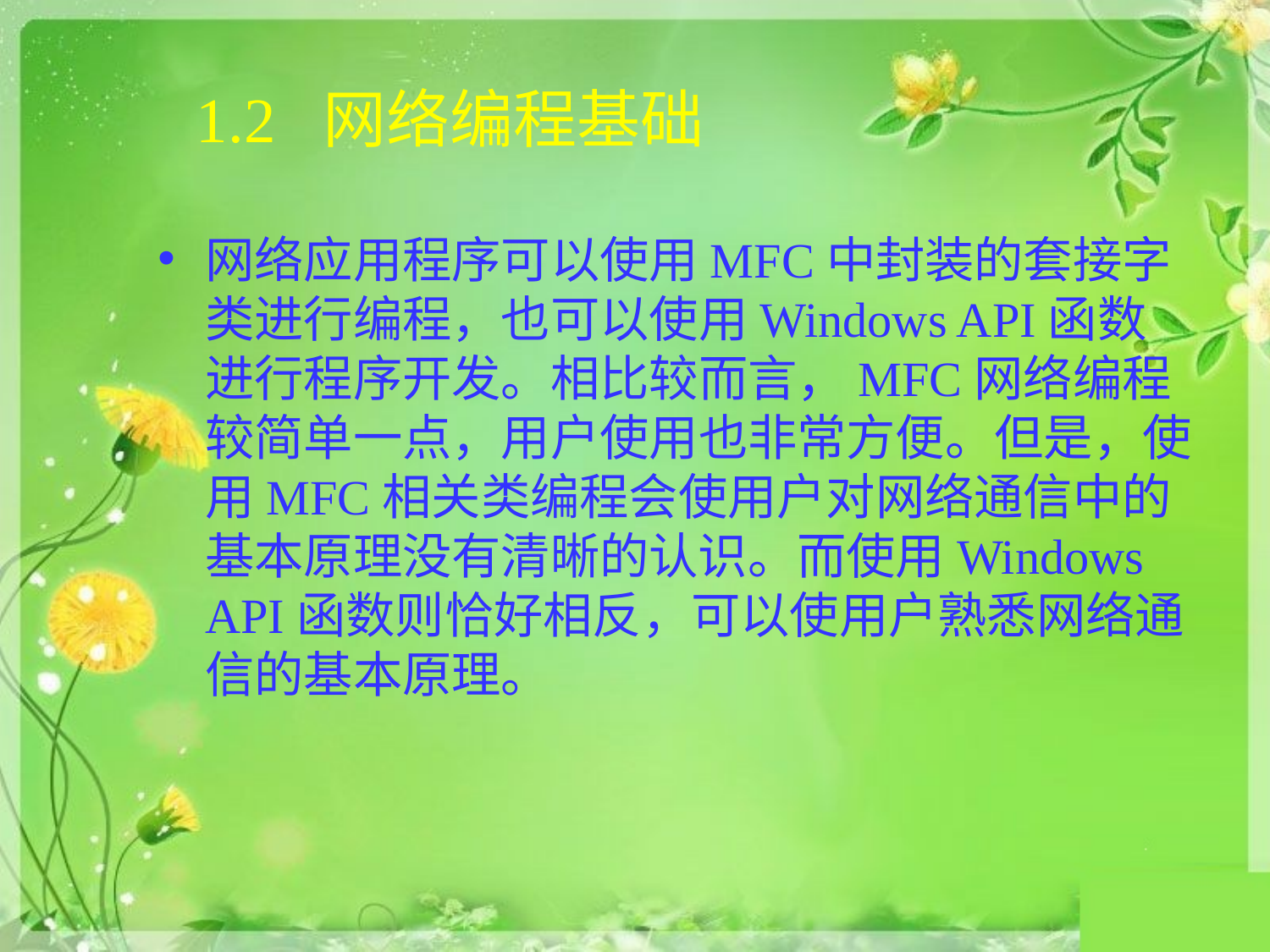

# 1.2  网络编程基础
网络应用程序可以使用MFC中封装的套接字类进行编程，也可以使用Windows API函数进行程序开发。相比较而言，MFC网络编程较简单一点，用户使用也非常方便。但是，使用MFC相关类编程会使用户对网络通信中的基本原理没有清晰的认识。而使用Windows API函数则恰好相反，可以使用户熟悉网络通信的基本原理。